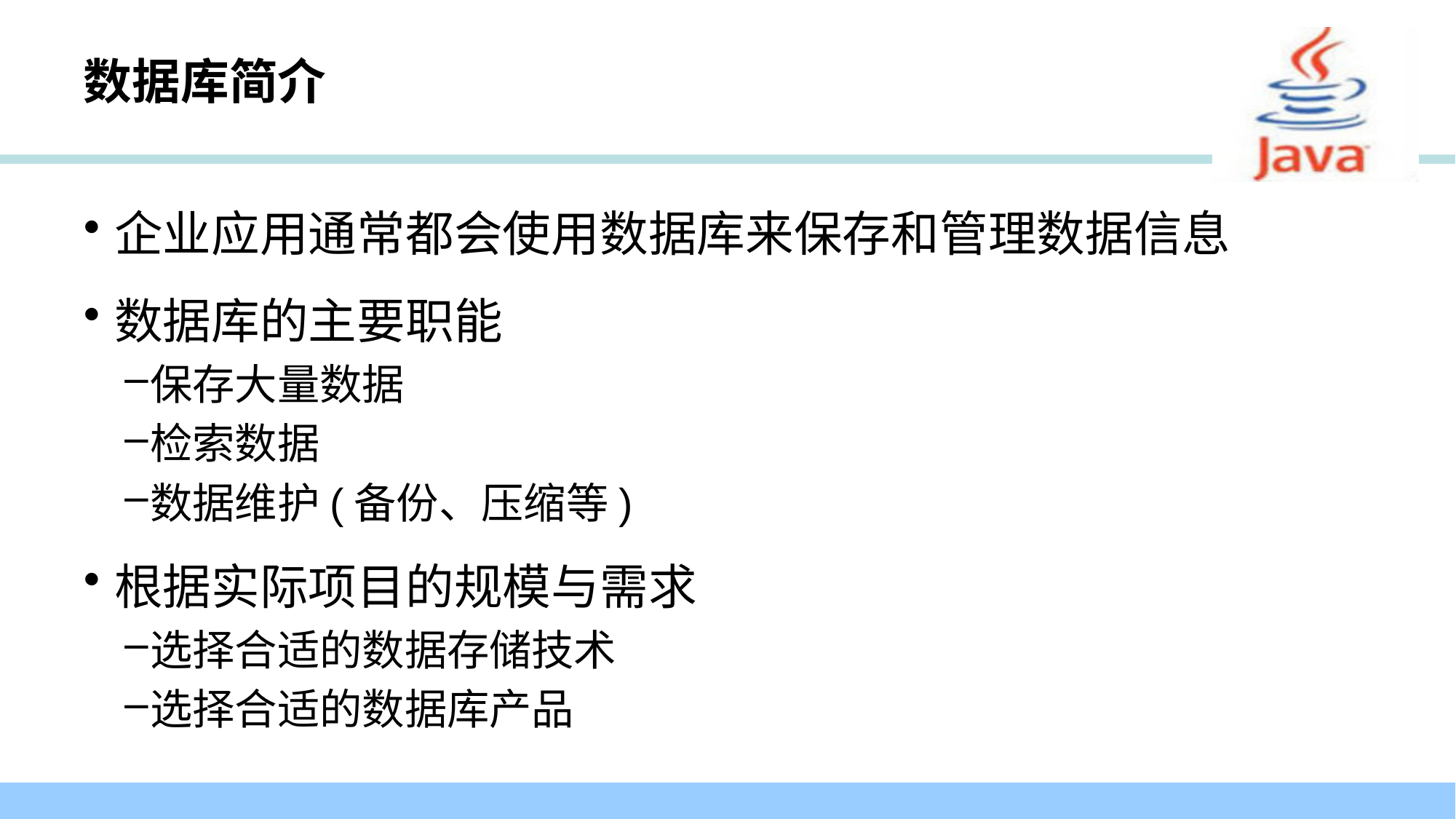

# 数据库简介
企业应用通常都会使用数据库来保存和管理数据信息
数据库的主要职能
保存大量数据
检索数据
数据维护(备份、压缩等)
根据实际项目的规模与需求
选择合适的数据存储技术
选择合适的数据库产品